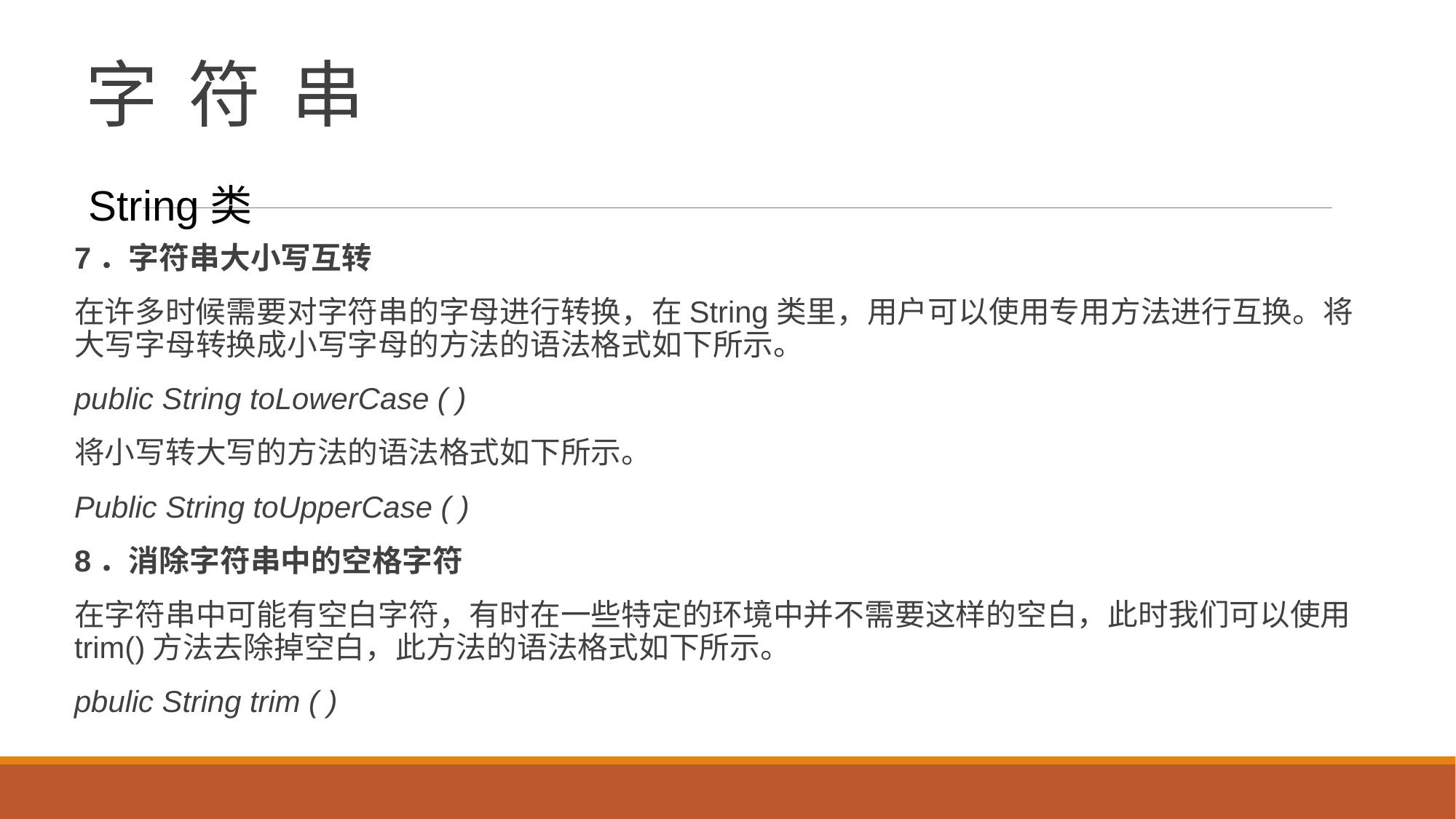

# 字  符  串
String类
7．字符串大小写互转
在许多时候需要对字符串的字母进行转换，在String类里，用户可以使用专用方法进行互换。将大写字母转换成小写字母的方法的语法格式如下所示。
public String toLowerCase ( )
将小写转大写的方法的语法格式如下所示。
Public String toUpperCase ( )
8．消除字符串中的空格字符
在字符串中可能有空白字符，有时在一些特定的环境中并不需要这样的空白，此时我们可以使用trim()方法去除掉空白，此方法的语法格式如下所示。
pbulic String trim ( )